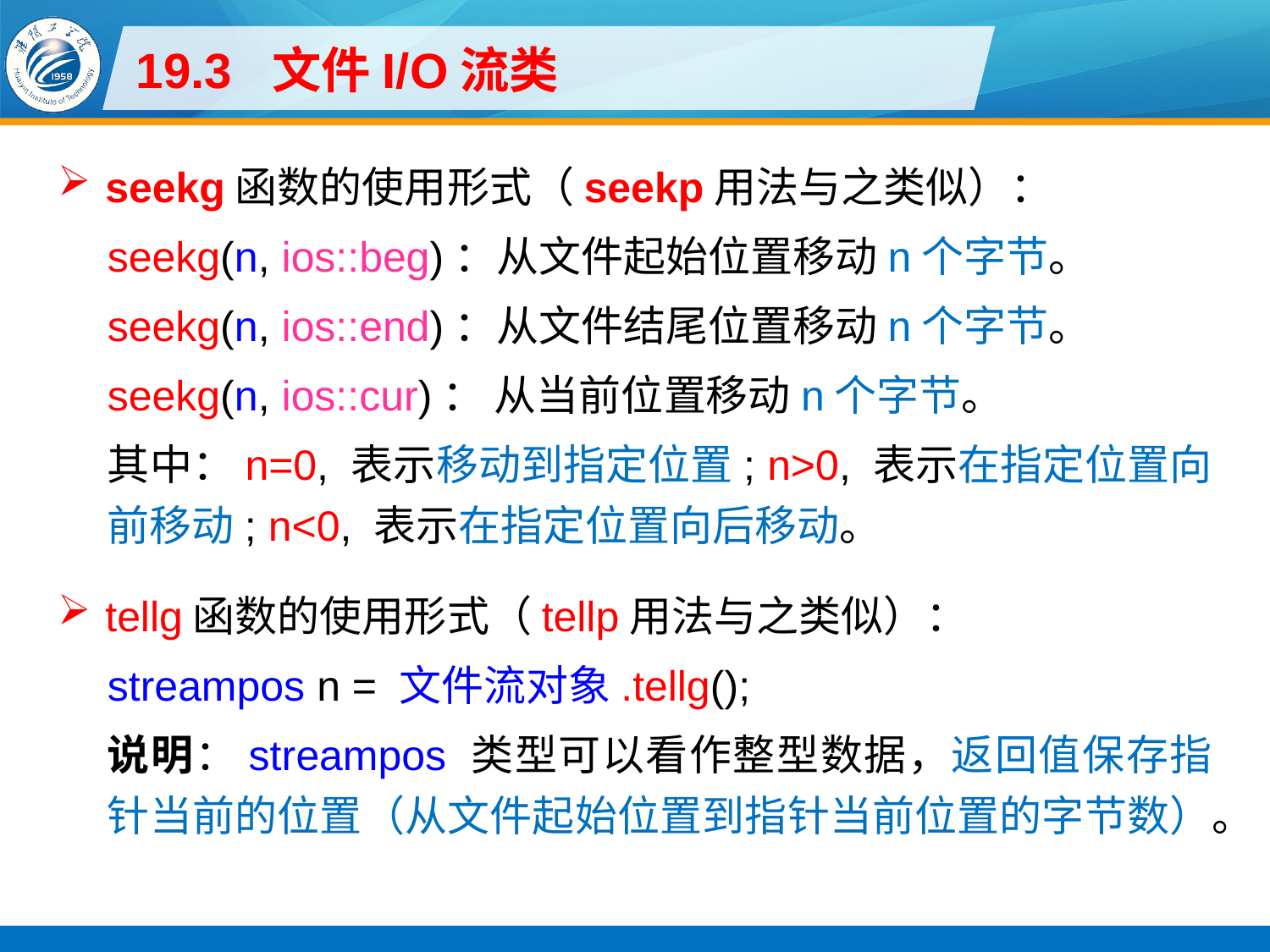

# 19.3  文件I/O流类
seekg函数的使用形式（seekp用法与之类似）：
seekg(n, ios::beg)：从文件起始位置移动n个字节。
seekg(n, ios::end)：从文件结尾位置移动n个字节。
seekg(n, ios::cur)： 从当前位置移动n个字节。
其中：n=0, 表示移动到指定位置; n>0, 表示在指定位置向前移动; n<0, 表示在指定位置向后移动。
tellg函数的使用形式（tellp用法与之类似）：
streampos n = 文件流对象.tellg();
说明：streampos 类型可以看作整型数据，返回值保存指针当前的位置（从文件起始位置到指针当前位置的字节数）。